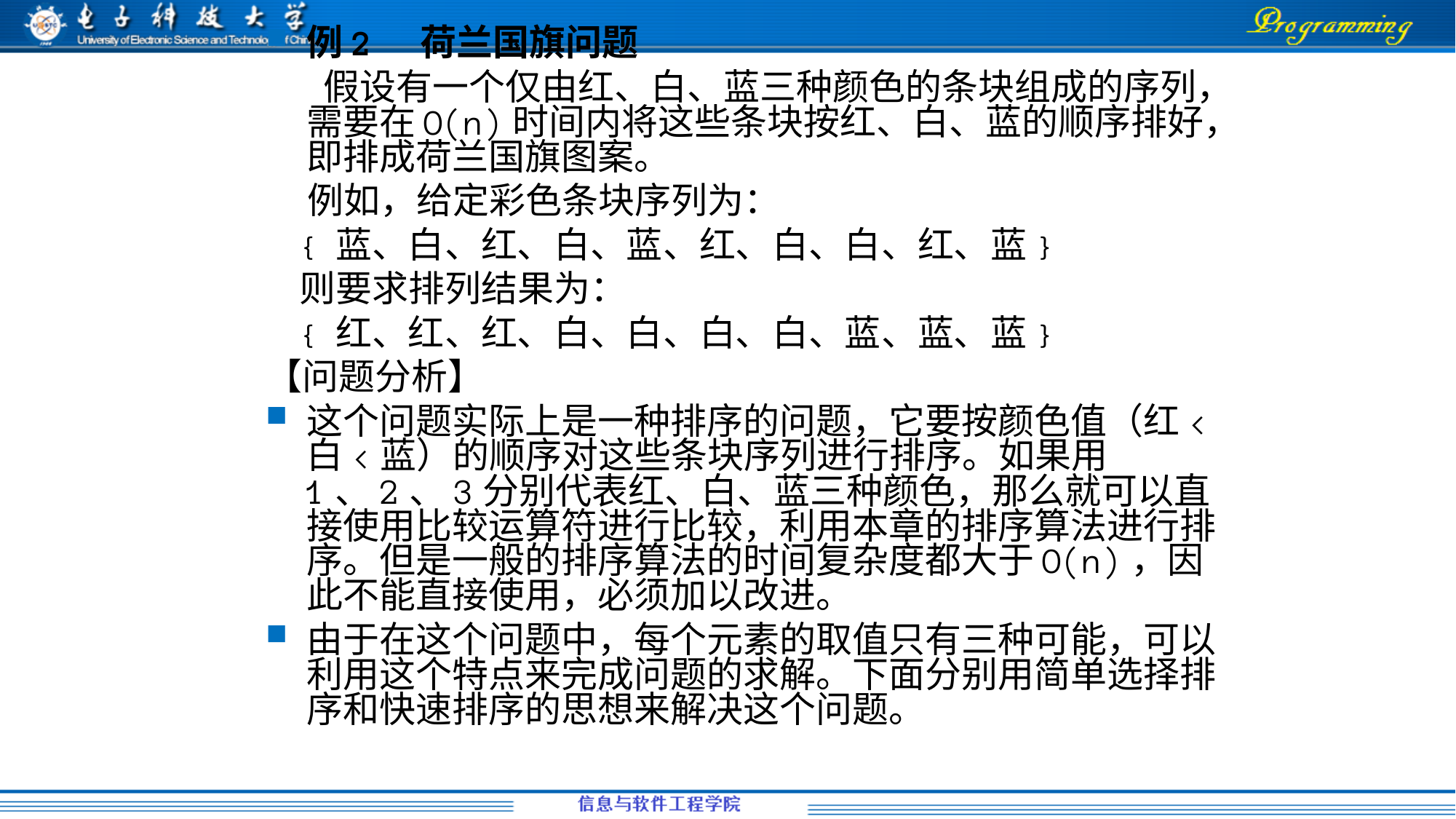

例2  荷兰国旗问题
      假设有一个仅由红、白、蓝三种颜色的条块组成的序列，需要在O(n)时间内将这些条块按红、白、蓝的顺序排好，即排成荷兰国旗图案。
    例如，给定彩色条块序列为：
   ﹛蓝、白、红、白、蓝、红、白、白、红、蓝﹜
   则要求排列结果为：
   ﹛红、红、红、白、白、白、白、蓝、蓝、蓝﹜
【问题分析】
这个问题实际上是一种排序的问题，它要按颜色值（红<白<蓝）的顺序对这些条块序列进行排序。如果用1、2、3分别代表红、白、蓝三种颜色，那么就可以直接使用比较运算符进行比较，利用本章的排序算法进行排序。但是一般的排序算法的时间复杂度都大于O(n)，因此不能直接使用，必须加以改进。
由于在这个问题中，每个元素的取值只有三种可能，可以利用这个特点来完成问题的求解。下面分别用简单选择排序和快速排序的思想来解决这个问题。